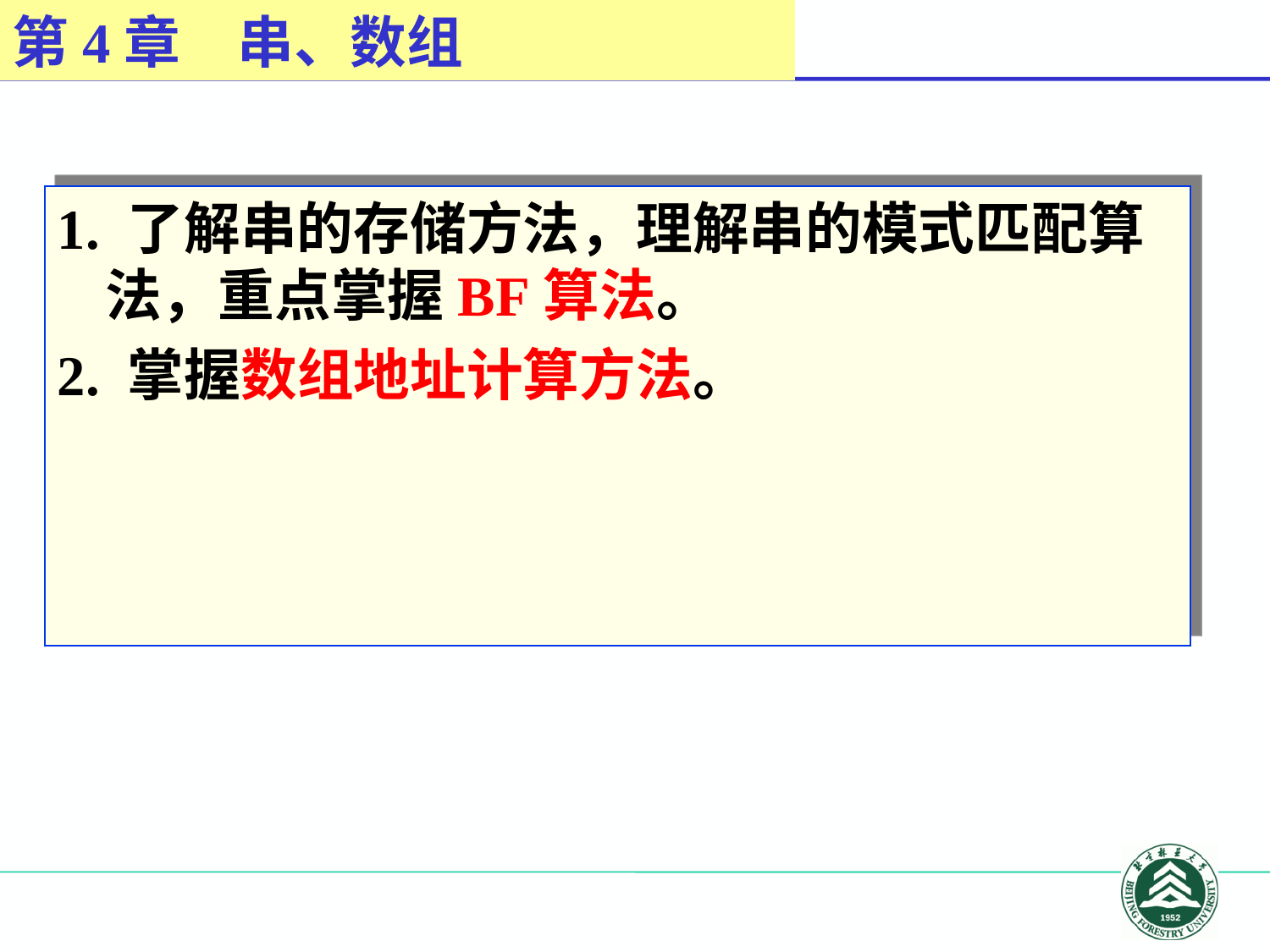

第4章　串、数组
1. 了解串的存储方法，理解串的模式匹配算法，重点掌握BF算法。
2. 掌握数组地址计算方法。

2018年12月8日